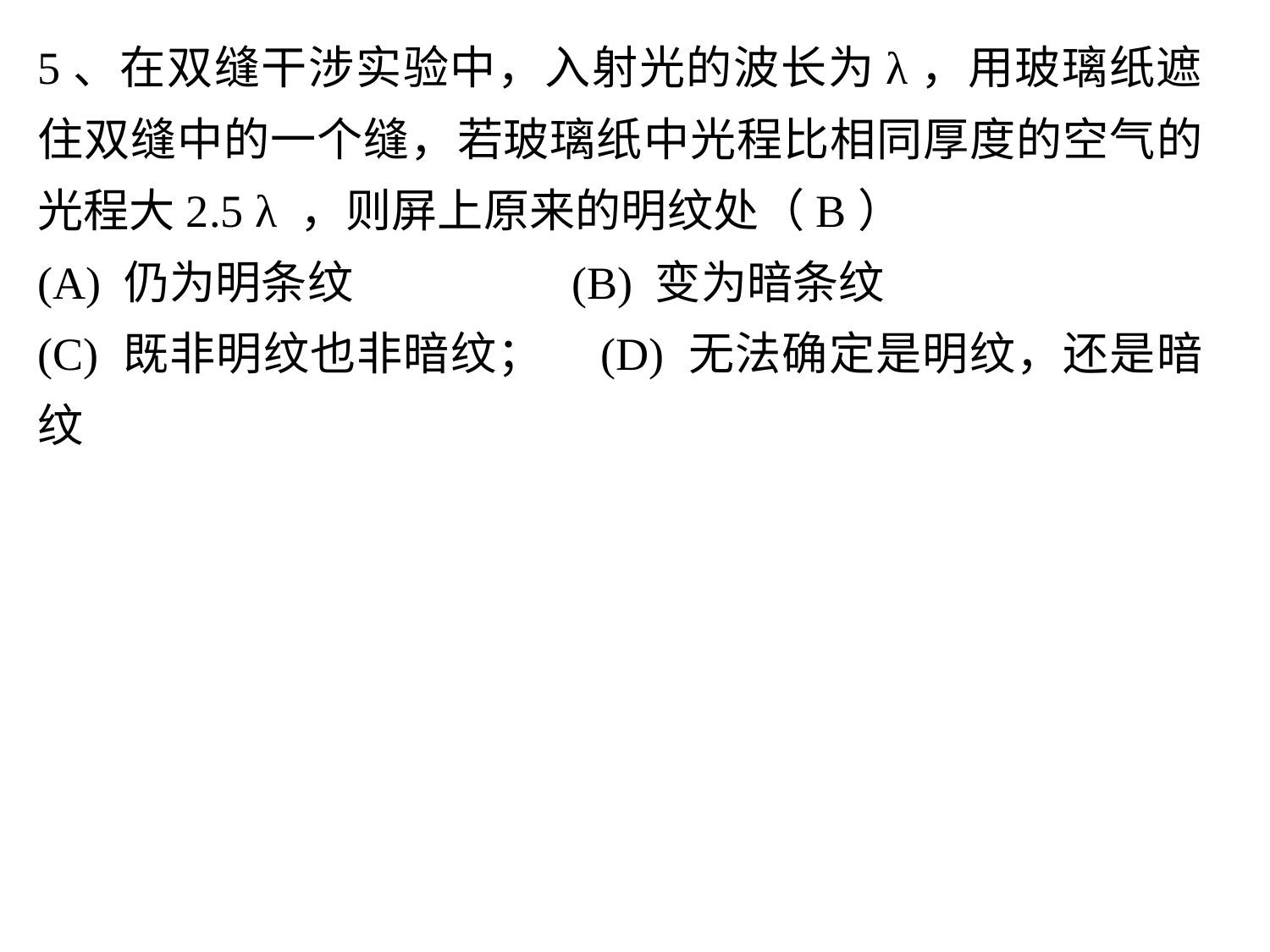

5、在双缝干涉实验中，入射光的波长为λ，用玻璃纸遮住双缝中的一个缝，若玻璃纸中光程比相同厚度的空气的光程大2.5 λ ，则屏上原来的明纹处（B）
(A) 仍为明条纹                    (B) 变为暗条纹
(C) 既非明纹也非暗纹；    (D) 无法确定是明纹，还是暗纹